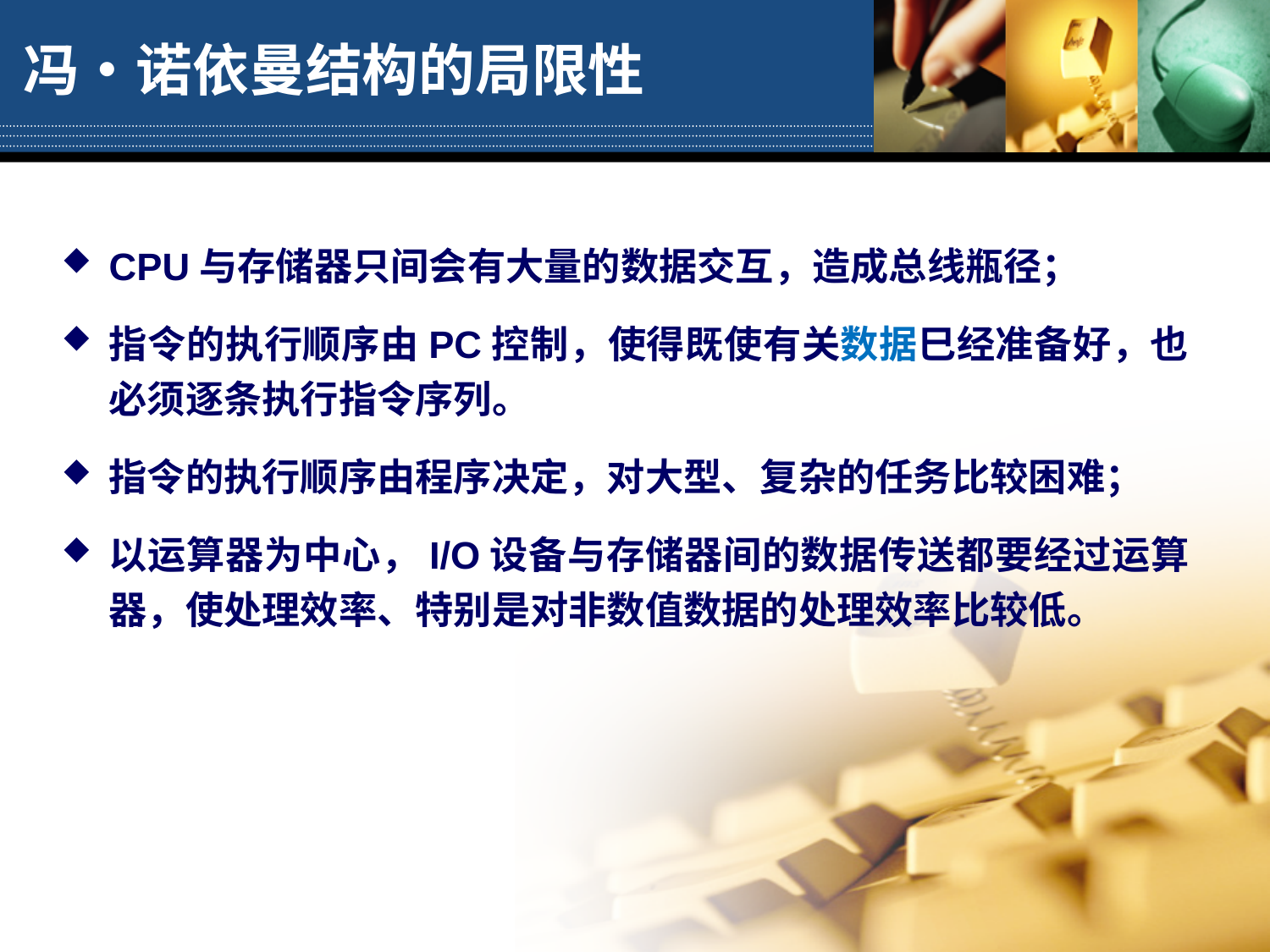

# 冯•诺依曼结构的局限性
CPU与存储器只间会有大量的数据交互，造成总线瓶径；
指令的执行顺序由PC控制，使得既使有关数据巳经准备好，也必须逐条执行指令序列。
指令的执行顺序由程序决定，对大型、复杂的任务比较困难；
以运算器为中心，I/O设备与存储器间的数据传送都要经过运算器，使处理效率、特别是对非数值数据的处理效率比较低。
73